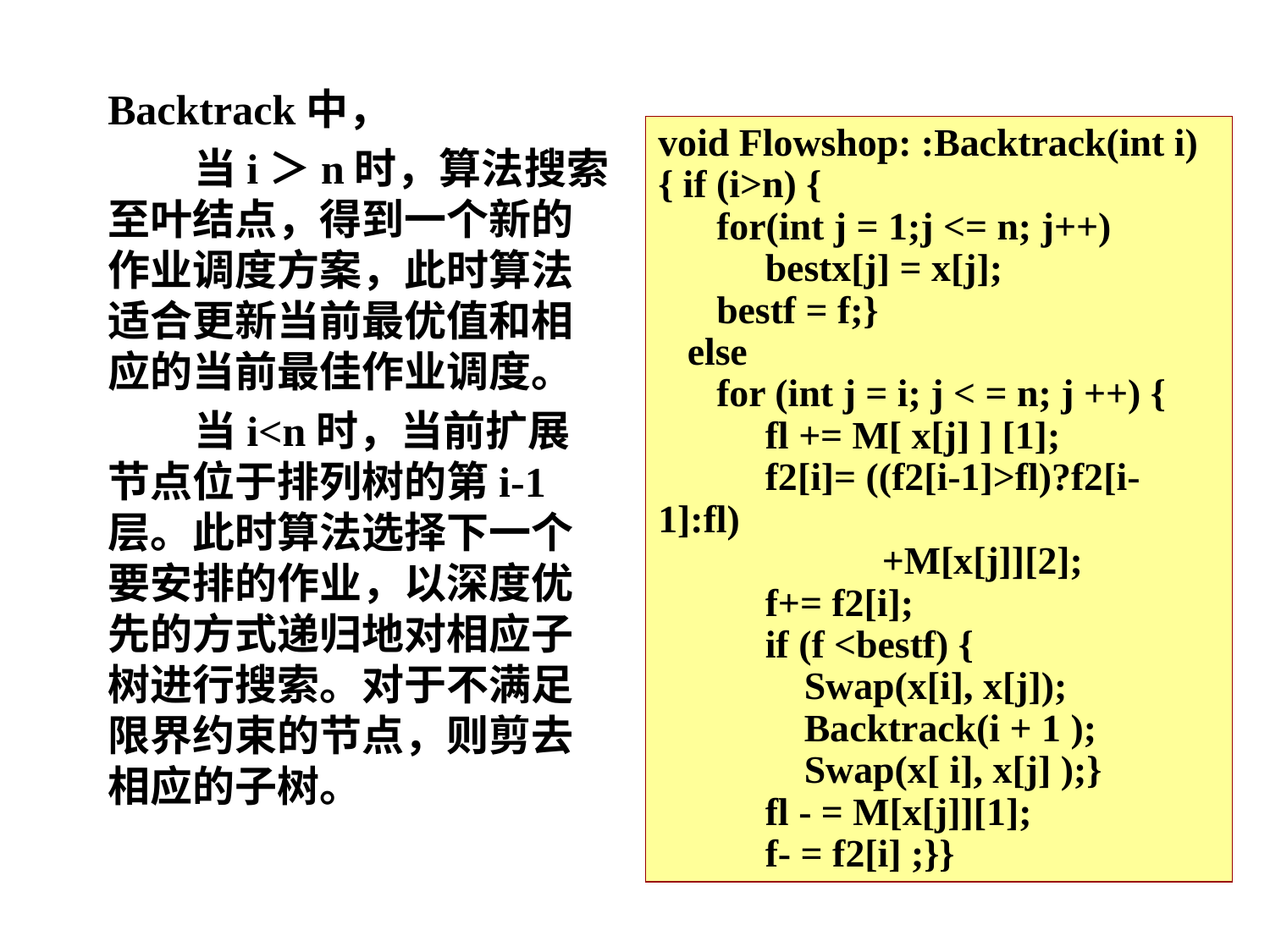

Backtrack中，
        当i＞n时，算法搜索至叶结点，得到一个新的作业调度方案，此时算法适合更新当前最优值和相应的当前最佳作业调度。
        当i<n时，当前扩展节点位于排列树的第i-1层。此时算法选择下一个要安排的作业，以深度优先的方式递归地对相应子树进行搜索。对于不满足限界约束的节点，则剪去相应的子树。
void Flowshop: :Backtrack(int i)
{ if (i>n) {
      for(int j = 1;j <= n; j++)
           bestx[j] = x[j];
      bestf = f;}
   else
      for (int j = i; j < = n; j ++) {
           fl += M[ x[j] ] [1];
           f2[i]= ((f2[i-1]>fl)?f2[i-1]:fl)
                       +M[x[j]][2];
           f+= f2[i];
           if (f <bestf) {
               Swap(x[i], x[j]);
               Backtrack(i + 1 );
               Swap(x[ i], x[j] );}
           fl - = M[x[j]][1];
           f- = f2[i] ;}}